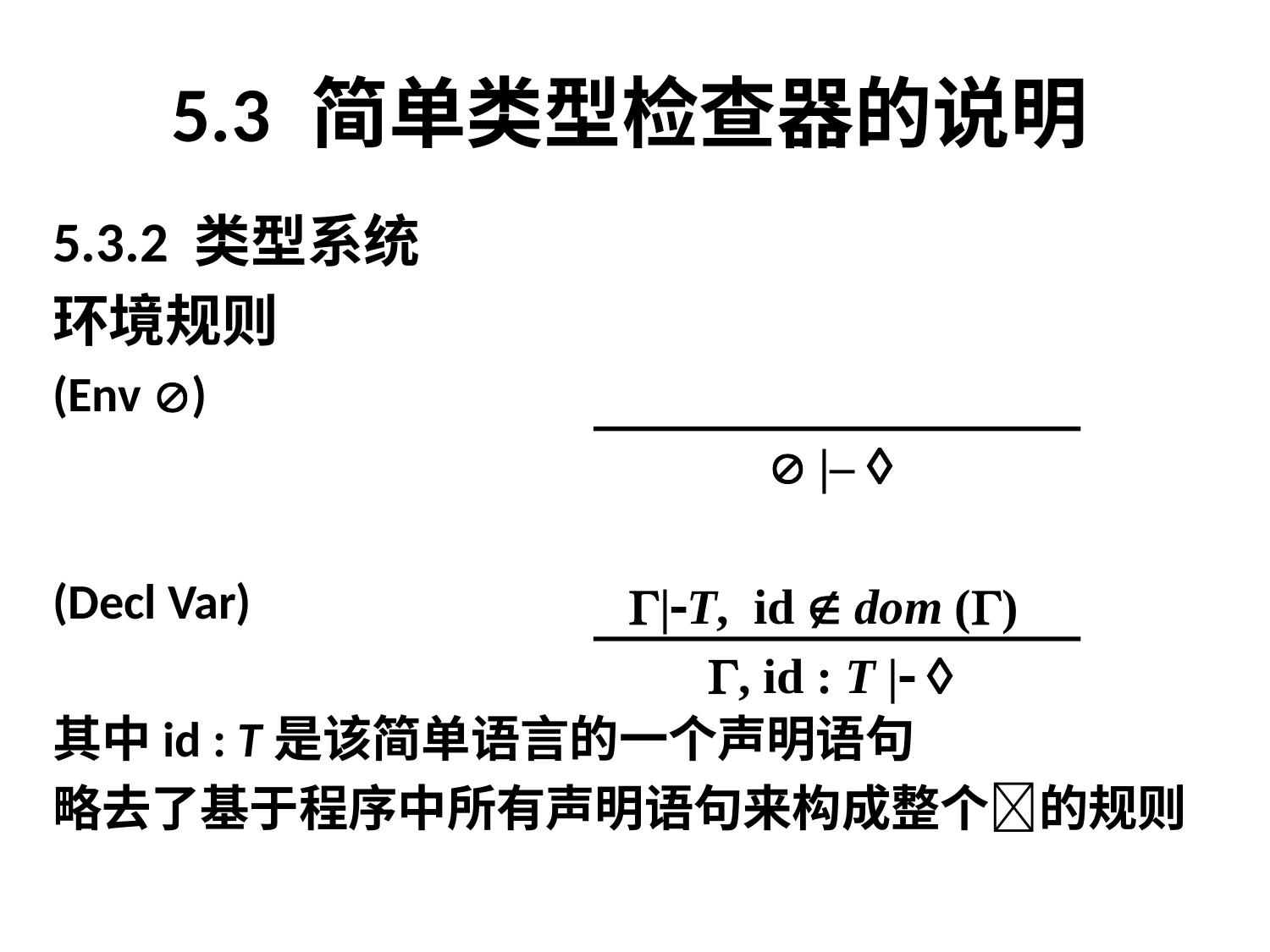

# 5.3 简单类型检查器的说明
5.3.2 类型系统
环境规则
(Env ∅)

(Decl Var)

其中id : T是该简单语言的一个声明语句
略去了基于程序中所有声明语句来构成整个Γ的规则

∅ |– ◊

Γ|−T,  id ∉ dom (Γ)
Γ, id : T |− ◊